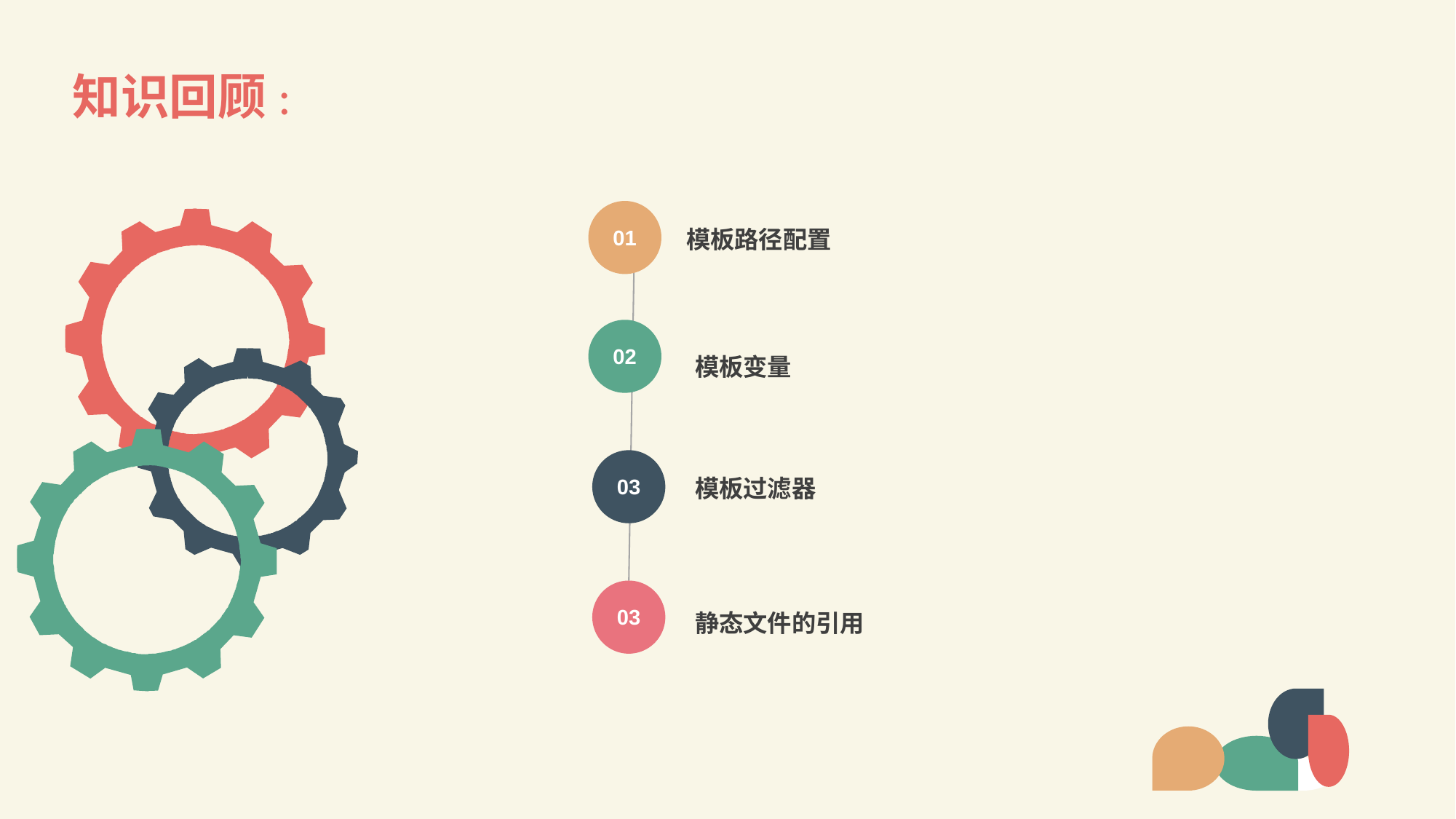

# 知识回顾:

01

模板路径配置

02
模板变量

03
模板过滤器

03
静态文件的引用

LOREM